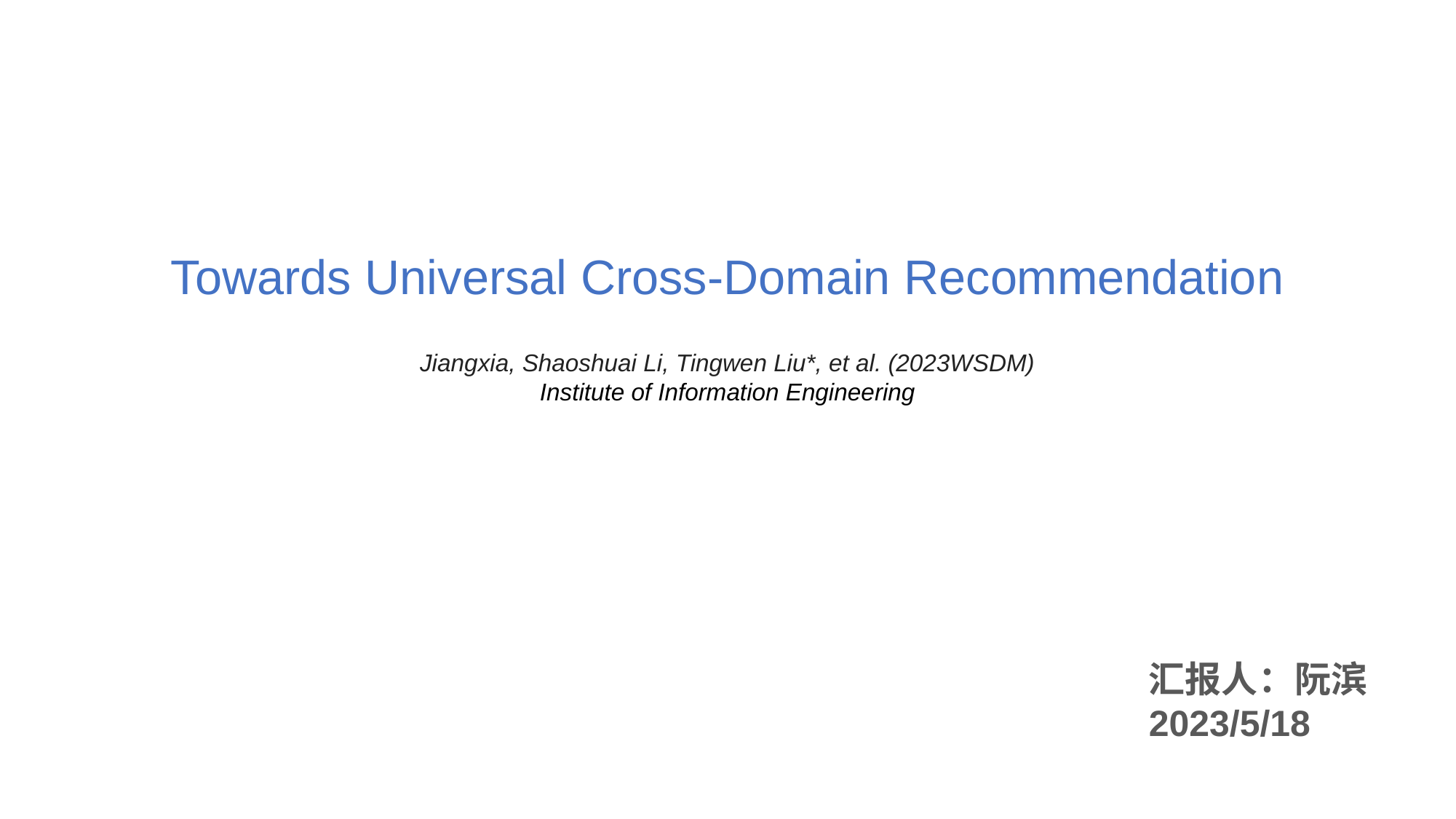

Towards Universal Cross-Domain Recommendation

Jiangxia, Shaoshuai Li, Tingwen Liu*, et al. (2023WSDM)
Institute of Information Engineering
汇报人：阮滨
2023/5/18